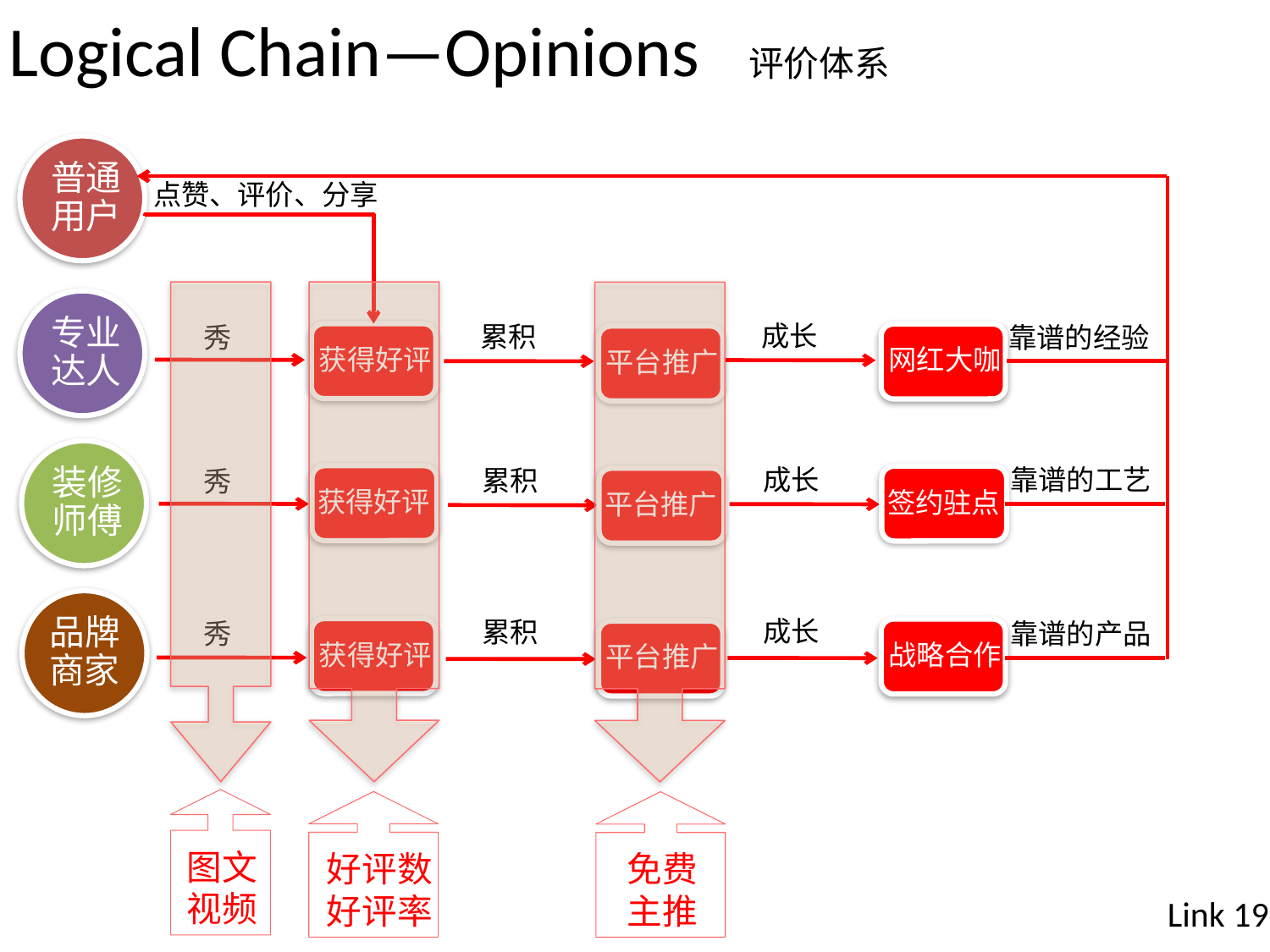

Logical Chain—Opinions  评价体系

普通用户
点赞、评价、分享

专业达人
成长
累积
秀
靠谱的经验

获得好评

网红大咖

平台推广

装修师傅
成长
靠谱的工艺
累积
秀

获得好评

签约驻点

平台推广

品牌商家
成长
累积
秀
靠谱的产品

获得好评

战略合作

平台推广

图文
视频

好评数
好评率

免费
主推
Link 19